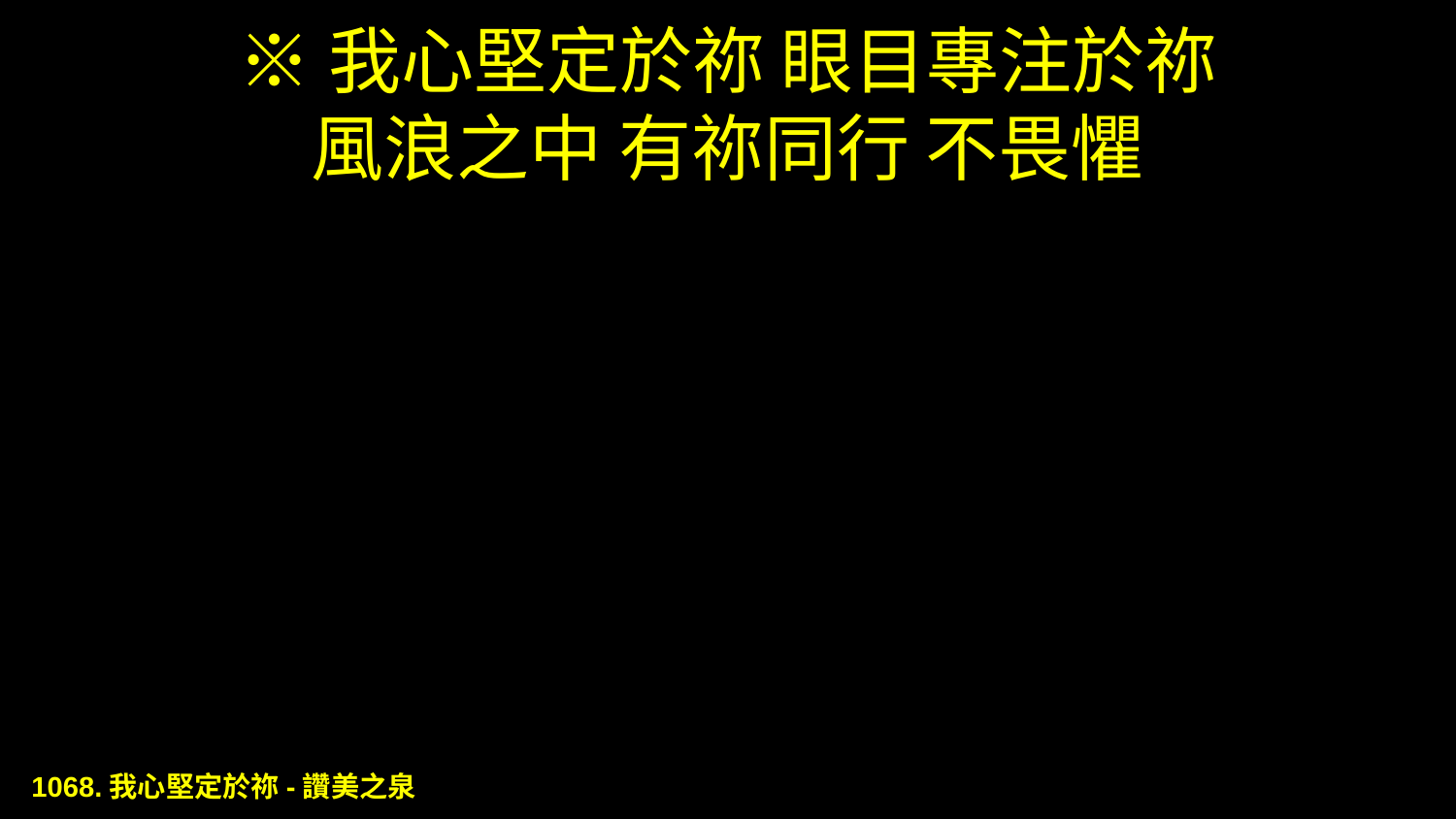

# ※我心堅定於祢 眼目專注於祢 風浪之中 有祢同行 不畏懼
1068.我心堅定於祢-讚美之泉